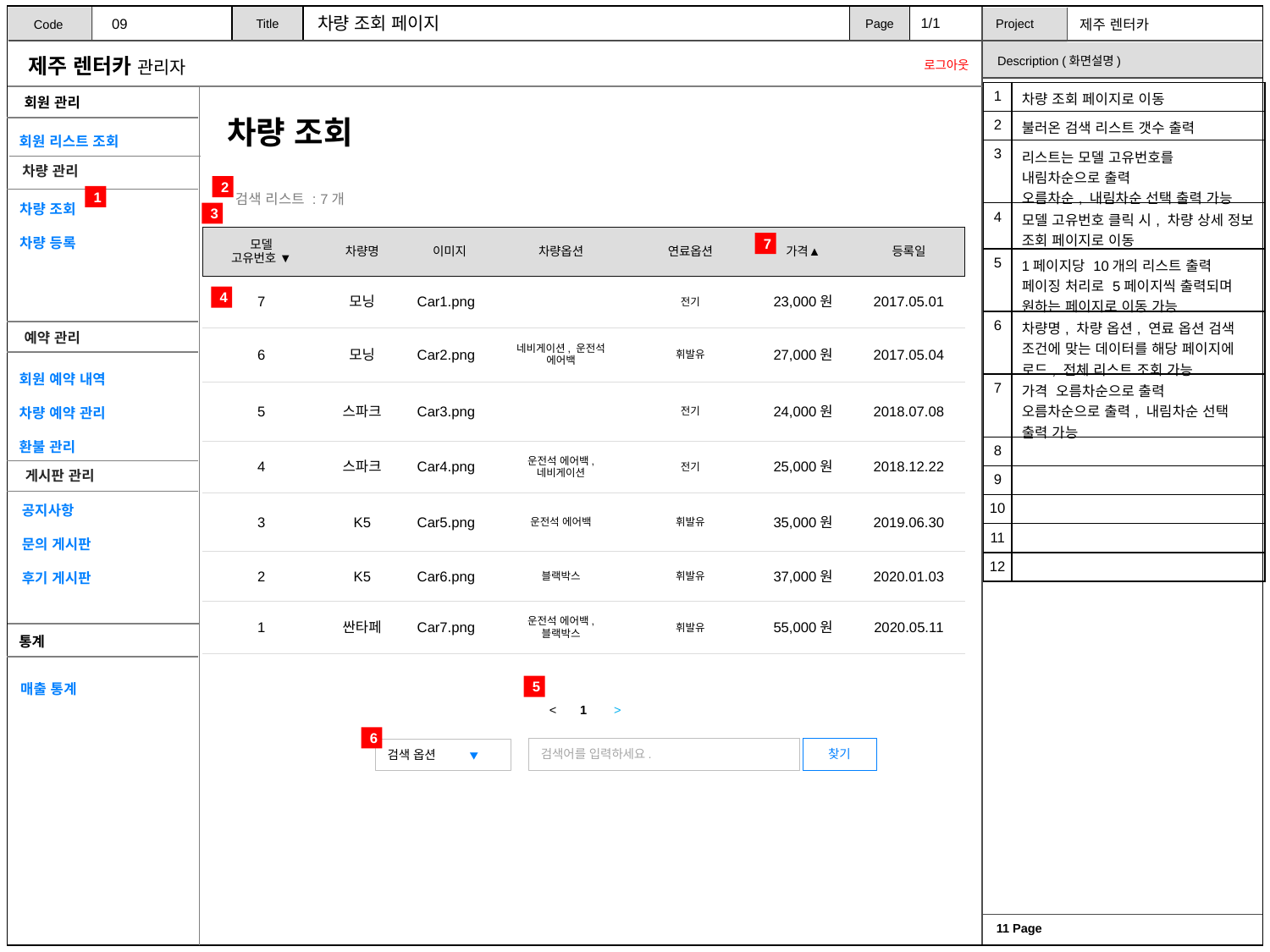

차량 조회 페이지
1/1
09
| 1 | 차량 조회 페이지로 이동 |
| --- | --- |
| 2 | 불러온 검색 리스트 갯수 출력 |
| 3 | 리스트는 모델 고유번호를 내림차순으로 출력 오름차순, 내림차순 선택 출력 가능 |
| 4 | 모델 고유번호 클릭 시, 차량 상세 정보 조회 페이지로 이동 |
| 5 | 1페이지당 10개의 리스트 출력 페이징 처리로 5페이지씩 출력되며 원하는 페이지로 이동 가능 |
| 6 | 차량명, 차량 옵션, 연료 옵션 검색 조건에 맞는 데이터를 해당 페이지에 로드, 전체 리스트 조회 가능 |
| 7 | 가격 오름차순으로 출력 오름차순으로 출력, 내림차순 선택 출력 가능 |
| 8 |  |
| 9 |  |
| 10 |  |
| 11 |  |
| 12 |  |
차량 조회
2
검색 리스트 : 7개
1
3
| 모델 고유번호 ▼ | 차량명 | 이미지 | 차량옵션 | 연료옵션 | 가격▲ | 등록일 |
| --- | --- | --- | --- | --- | --- | --- |
| 7 | 모닝 | Car1.png |  | 전기 | 23,000원 | 2017.05.01 |
| 6 | 모닝 | Car2.png | 네비게이션, 운전석 에어백 | 휘발유 | 27,000원 | 2017.05.04 |
| 5 | 스파크 | Car3.png |  | 전기 | 24,000원 | 2018.07.08 |
| 4 | 스파크 | Car4.png | 운전석 에어백, 네비게이션 | 전기 | 25,000원 | 2018.12.22 |
| 3 | K5 | Car5.png | 운전석 에어백 | 휘발유 | 35,000원 | 2019.06.30 |
| 2 | K5 | Car6.png | 블랙박스 | 휘발유 | 37,000원 | 2020.01.03 |
| 1 | 싼타페 | Car7.png | 운전석 에어백, 블랙박스 | 휘발유 | 55,000원 | 2020.05.11 |
7
4
5
<       1        >
6
찾기
검색어를 입력하세요.
검색 옵션          ▼